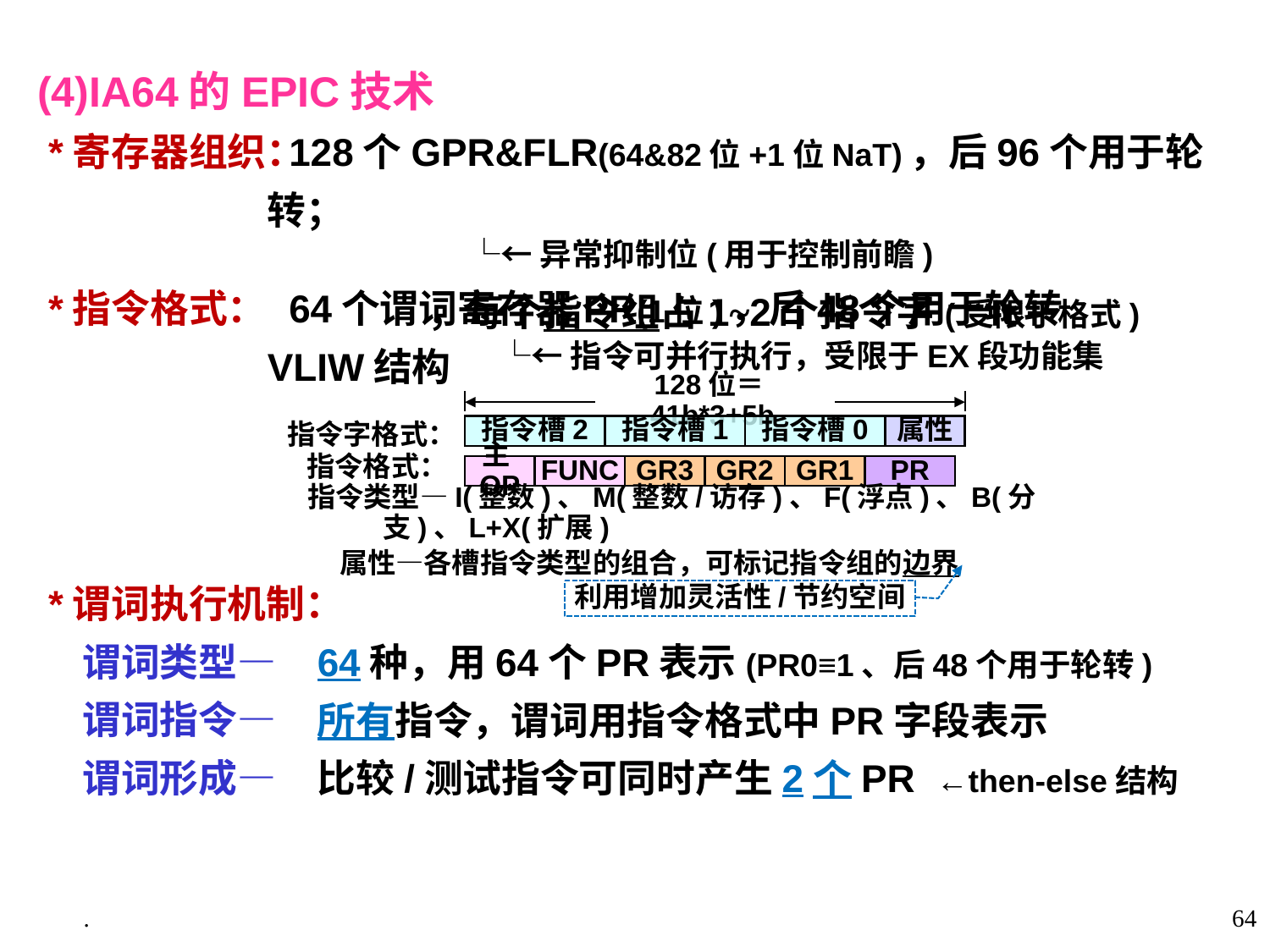

(4)IA64的EPIC技术
 *寄存器组织：

 *指令格式：

 *谓词执行机制：
    谓词类型—
    谓词指令—
    谓词形成—
  128个GPR&FLR(64&82位+1位NaT)，后96个用于轮转；
                            └←异常抑制位(用于控制前瞻)
  64个谓词寄存器PR(1位)，后48个用于轮转
VLIW结构
，每个指令组占1~2个指令字(受限于格式)
          └←指令可并行执行，受限于EX段功能集
128位＝41b*3+5b
属性
指令字格式：
  指令格式：
指令槽2
指令槽1
指令槽0
主OP
FUNC
GR3
GR2
GR1
PR
指令类型—I(整数)、M(整数/访存)、F(浮点)、B(分支)、L+X(扩展)
    属性—各槽指令类型的组合，可标记指令组的边界
利用增加灵活性/节约空间
64种，用64个PR表示(PR0≡1、后48个用于轮转)
所有指令，谓词用指令格式中PR字段表示
比较/测试指令可同时产生2个PR  ←then-else结构
.
64